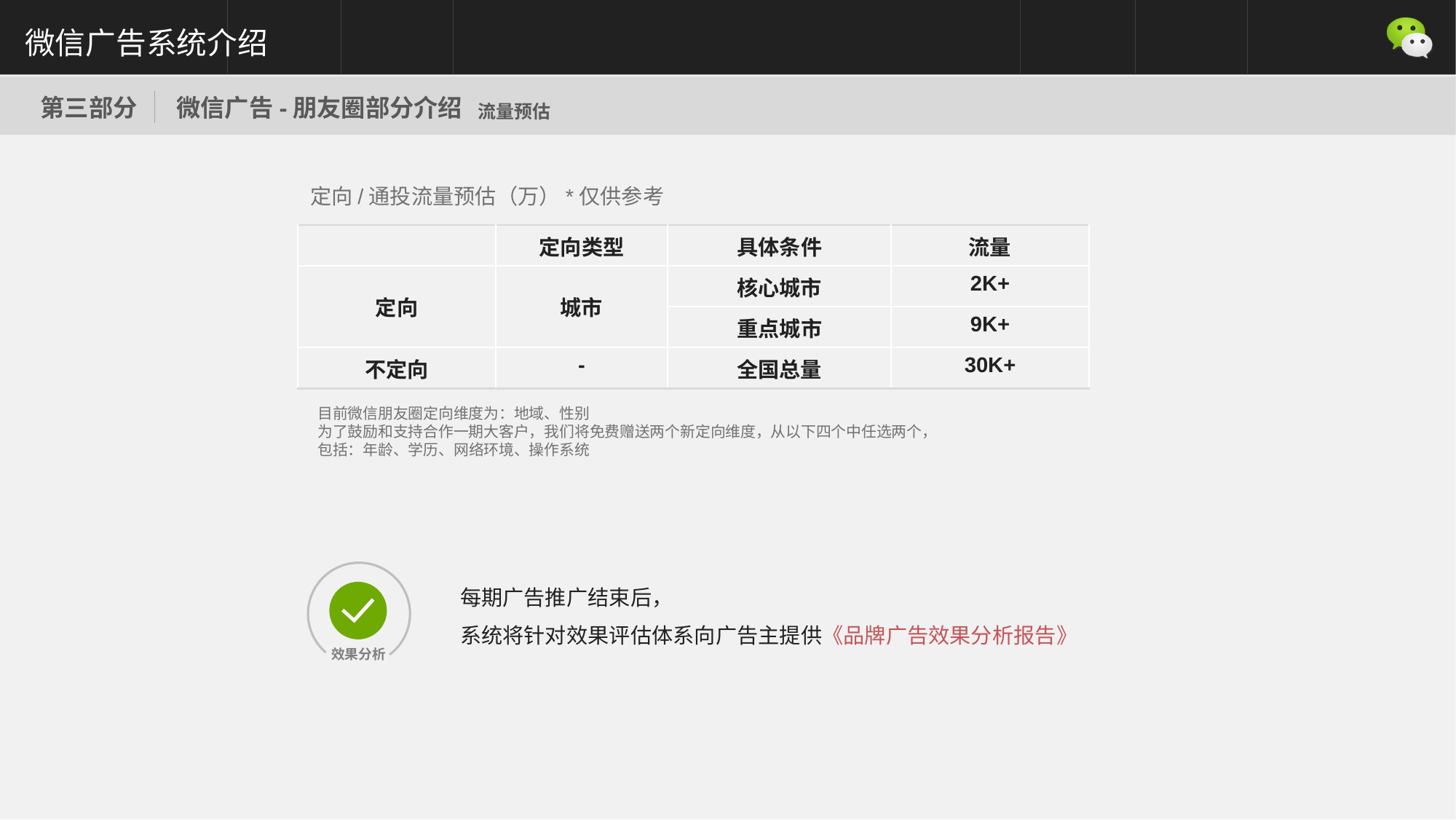

微信广告系统介绍
第三部分
# 微信广告-朋友圈部分介绍
流量预估
定向/通投流量预估（万）*仅供参考
|  | 定向类型 | 具体条件 | 流量 |
| --- | --- | --- | --- |
| 定向 | 城市 | 核心城市 | 2K+ |
|  |  | 重点城市 | 9K+ |
| 不定向 | - | 全国总量 | 30K+ |
目前微信朋友圈定向维度为：地域、性别
为了鼓励和支持合作一期大客户，我们将免费赠送两个新定向维度，从以下四个中任选两个，
包括：年龄、学历、网络环境、操作系统

每期广告推广结束后，
系统将针对效果评估体系向广告主提供《品牌广告效果分析报告》

效果分析